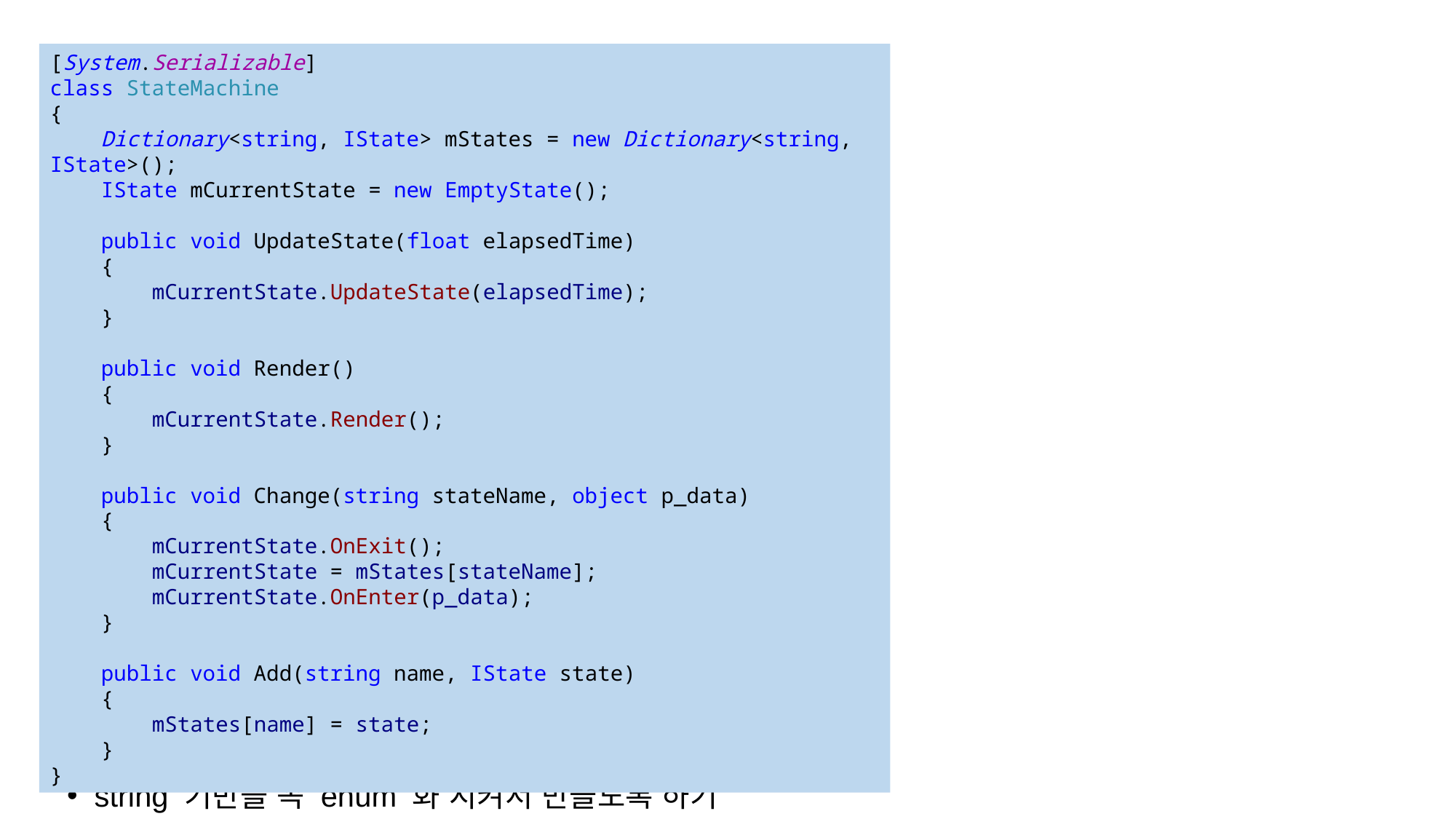

#
[System.Serializable]
class StateMachine
{
    Dictionary<string, IState> mStates = new Dictionary<string, IState>();
    IState mCurrentState = new EmptyState();

    public void UpdateState(float elapsedTime)
    {
        mCurrentState.UpdateState(elapsedTime);
    }

    public void Render()
    {
        mCurrentState.Render();
    }

    public void Change(string stateName, object p_data)
    {
        mCurrentState.OnExit();
        mCurrentState = mStates[stateName];
        mCurrentState.OnEnter(p_data);
    }

    public void Add(string name, IState state)
    {
        mStates[name] = state;
    }
}
string 기반을 꼭 enum 화 시켜서 만들도록 하기